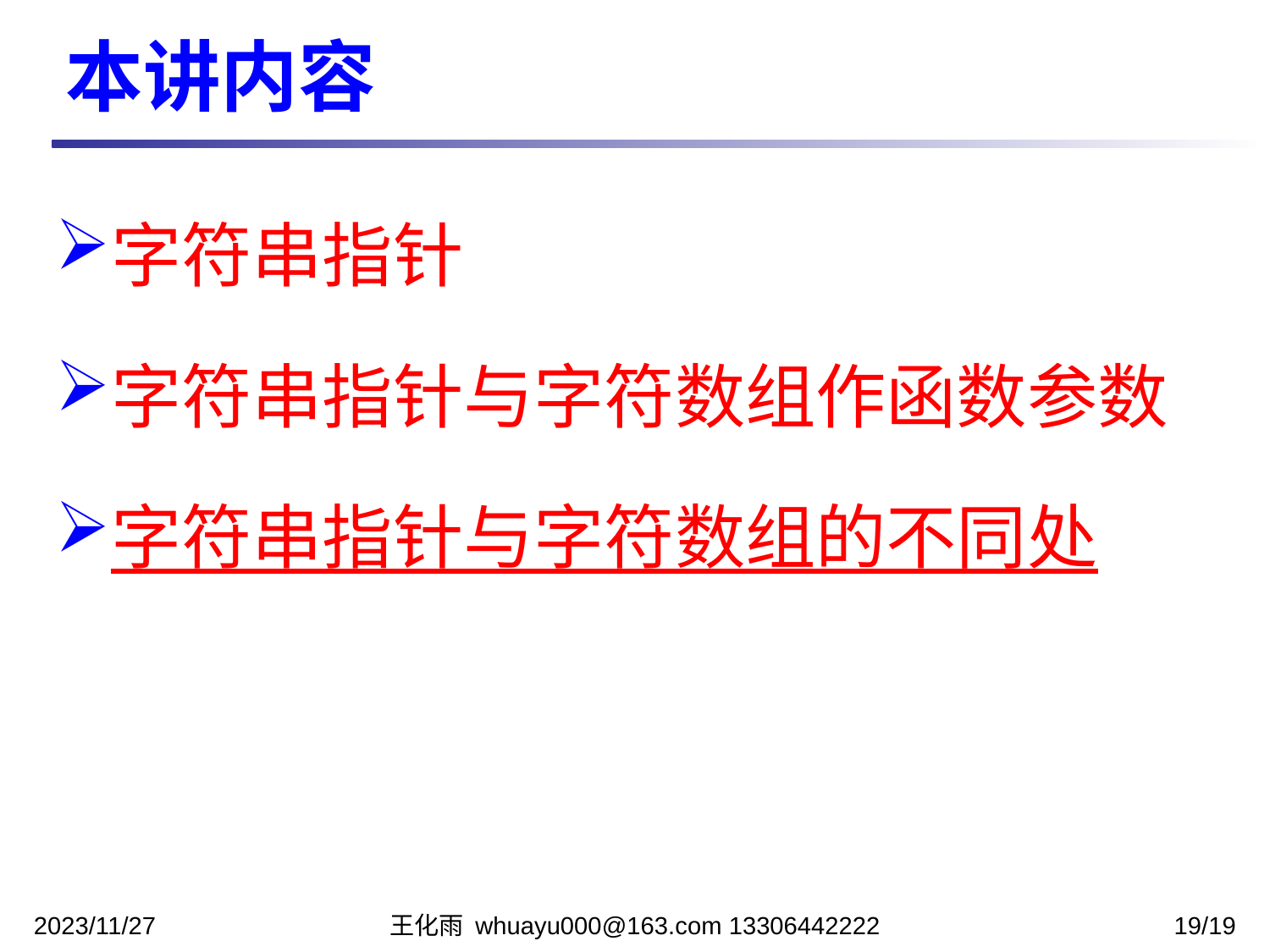

本讲内容
字符串指针
字符串指针与字符数组作函数参数
字符串指针与字符数组的不同处
2023/11/27
王化雨 whuayu000@163.com 13306442222
19/19